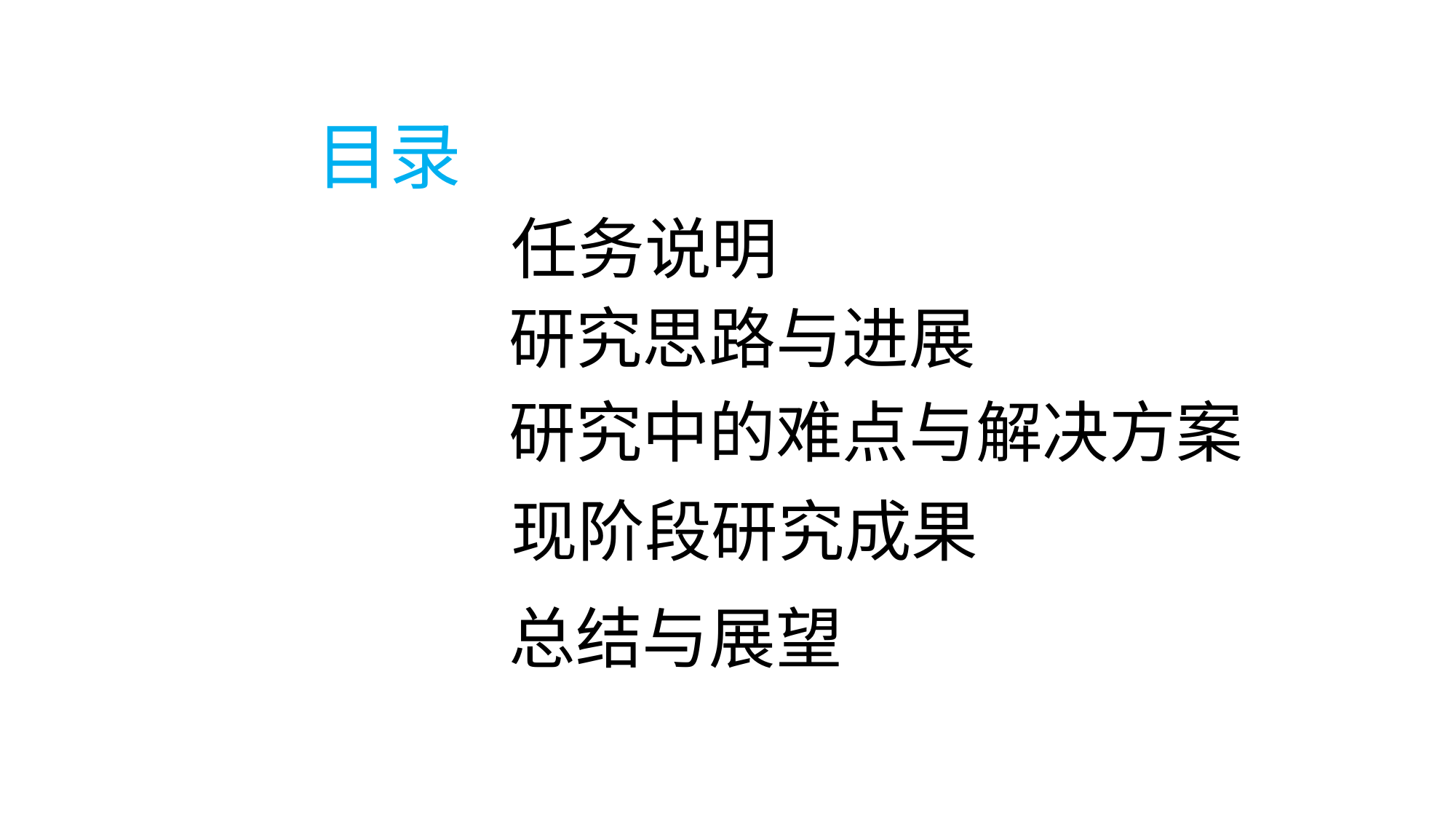

目录
任务说明
研究思路与进展
研究中的难点与解决方案
现阶段研究成果
总结与展望